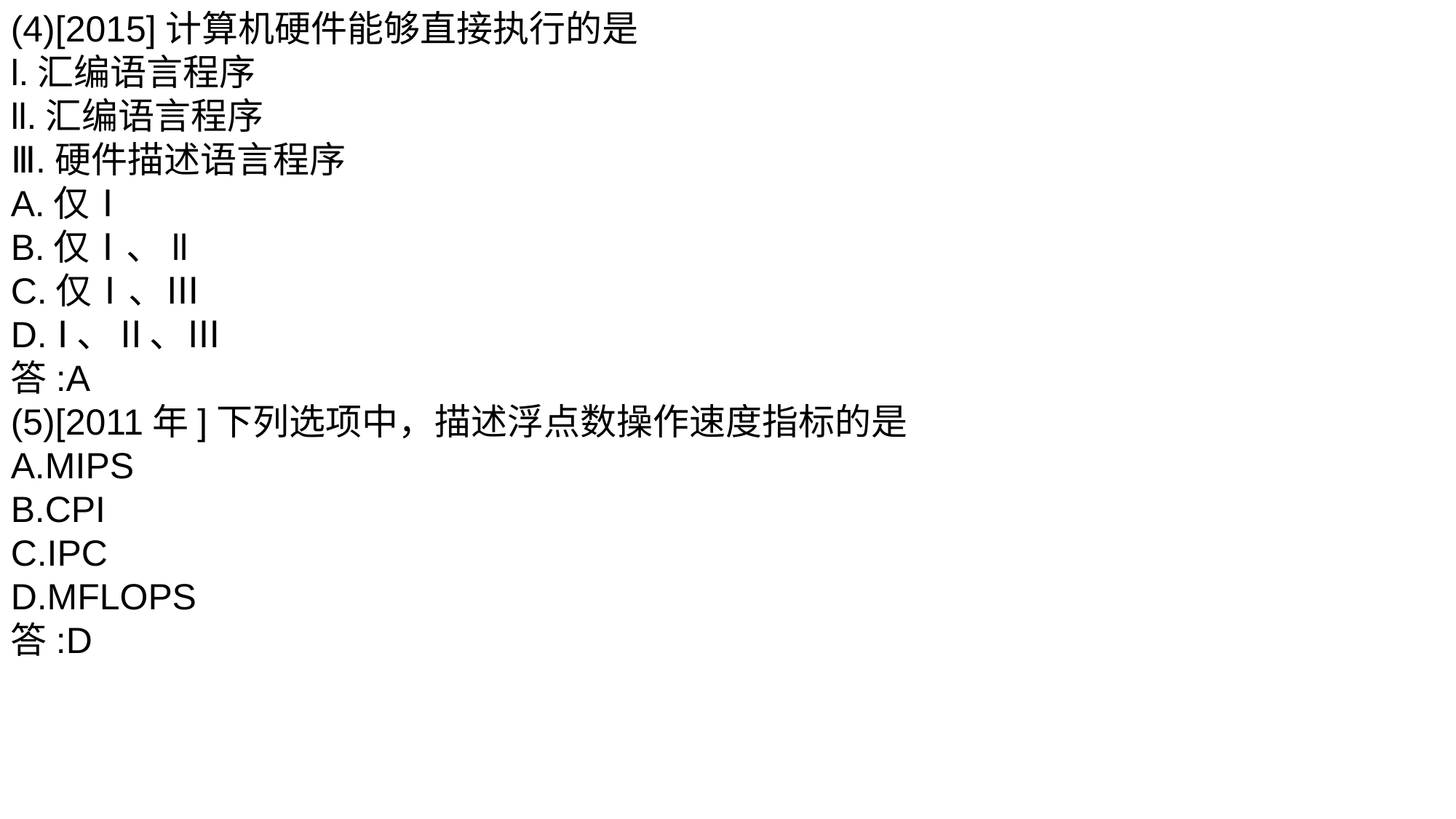

(4)[2015]计算机硬件能够直接执行的是
l.汇编语言程序
ll.汇编语言程序
Ⅲ.硬件描述语言程序
A.仅Ⅰ
B.仅Ⅰ、ll
C.仅Ⅰ、Ⅲ
D. Ⅰ、Ⅱ、Ⅲ
答:A
(5)[2011年]下列选项中，描述浮点数操作速度指标的是
A.MIPS
B.CPI
C.IPC
D.MFLOPS
答:D